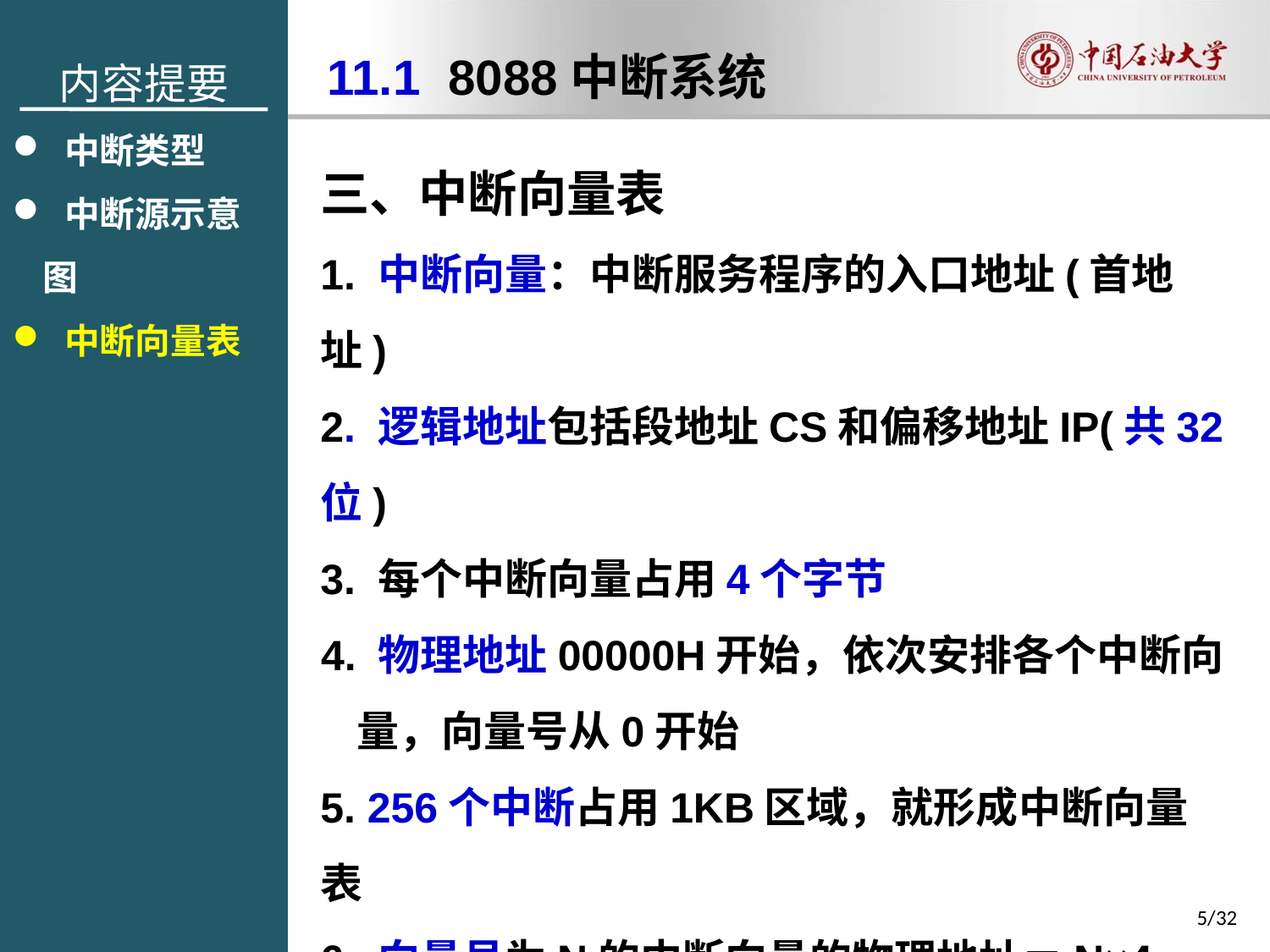

内容提要
 中断类型
 中断源示意图
 中断向量表
11.1  8088中断系统
三、中断向量表
1. 中断向量：中断服务程序的入口地址(首地址)
2. 逻辑地址包括段地址CS和偏移地址IP(共32位)
3. 每个中断向量占用4个字节
4. 物理地址00000H开始，依次安排各个中断向量，向量号从0开始
5. 256个中断占用1KB区域，就形成中断向量表
6. 向量号为N的中断向量的物理地址＝N×4
5/32